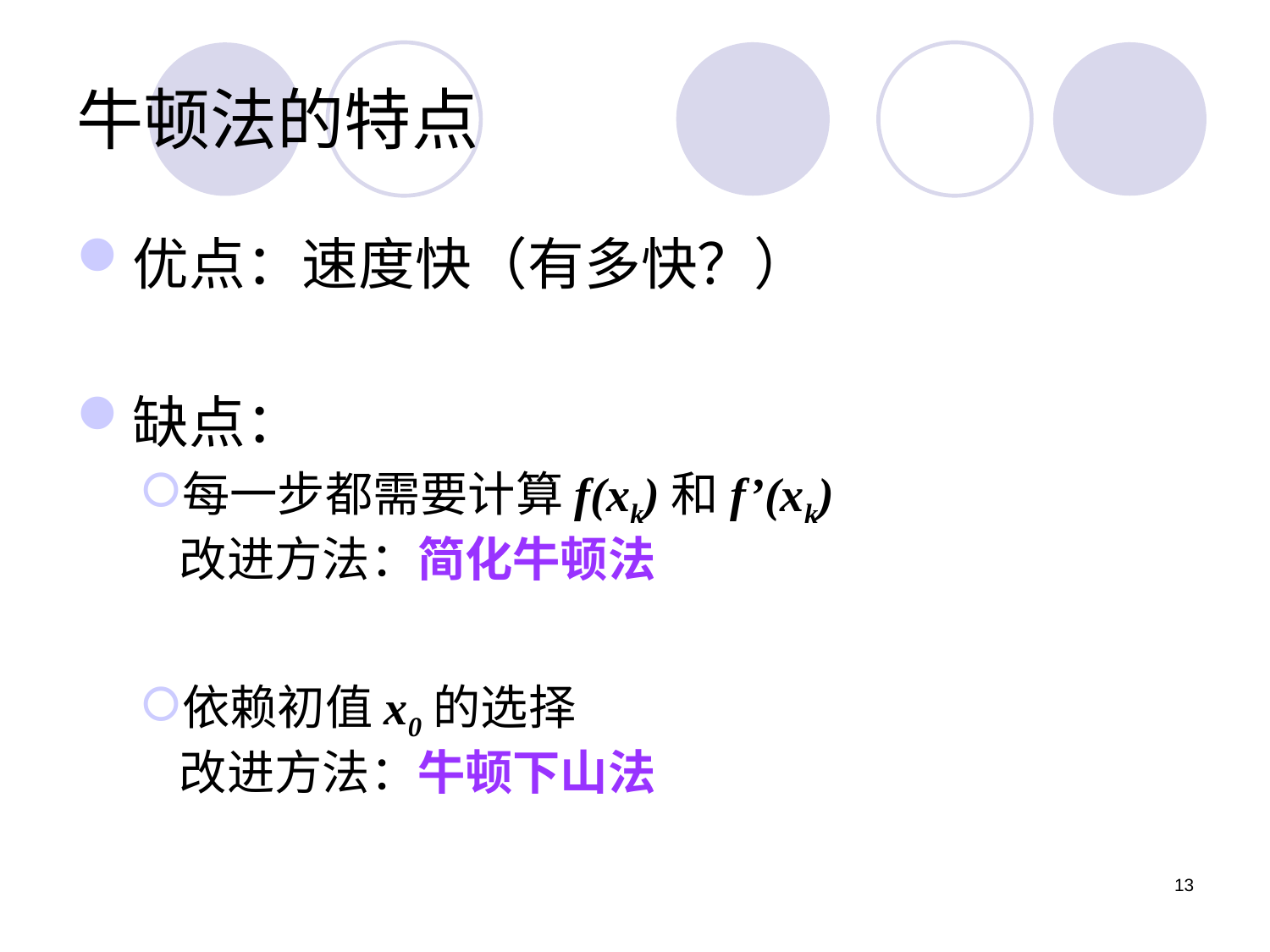

# 牛顿法的特点
优点：速度快（有多快？）

缺点：
每一步都需要计算f(xk)和f’(xk)
改进方法：简化牛顿法

依赖初值x0的选择
改进方法：牛顿下山法
13